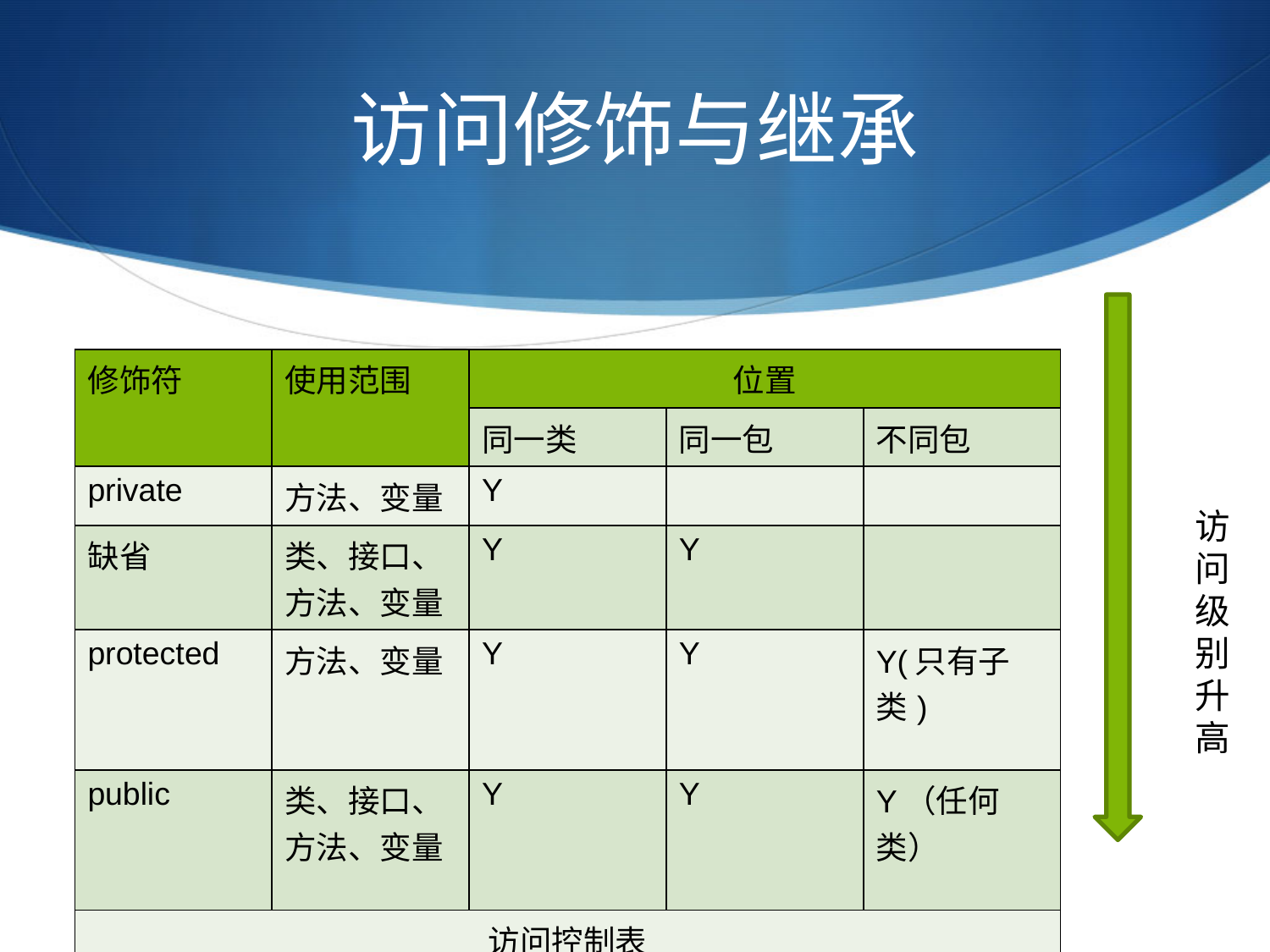

# 访问修饰与继承

| 修饰符 | 使用范围 | 位置 |  |  |
| --- | --- | --- | --- | --- |
|  |  | 同一类 | 同一包 | 不同包 |
| private | 方法、变量 | Y |  |  |
| 缺省 | 类、接口、方法、变量 | Y | Y |  |
| protected | 方法、变量 | Y | Y | Y(只有子类) |
| public | 类、接口、方法、变量 | Y | Y | Y（任何类） |
| 访问控制表 |  |  |  |  |
访问级别升高